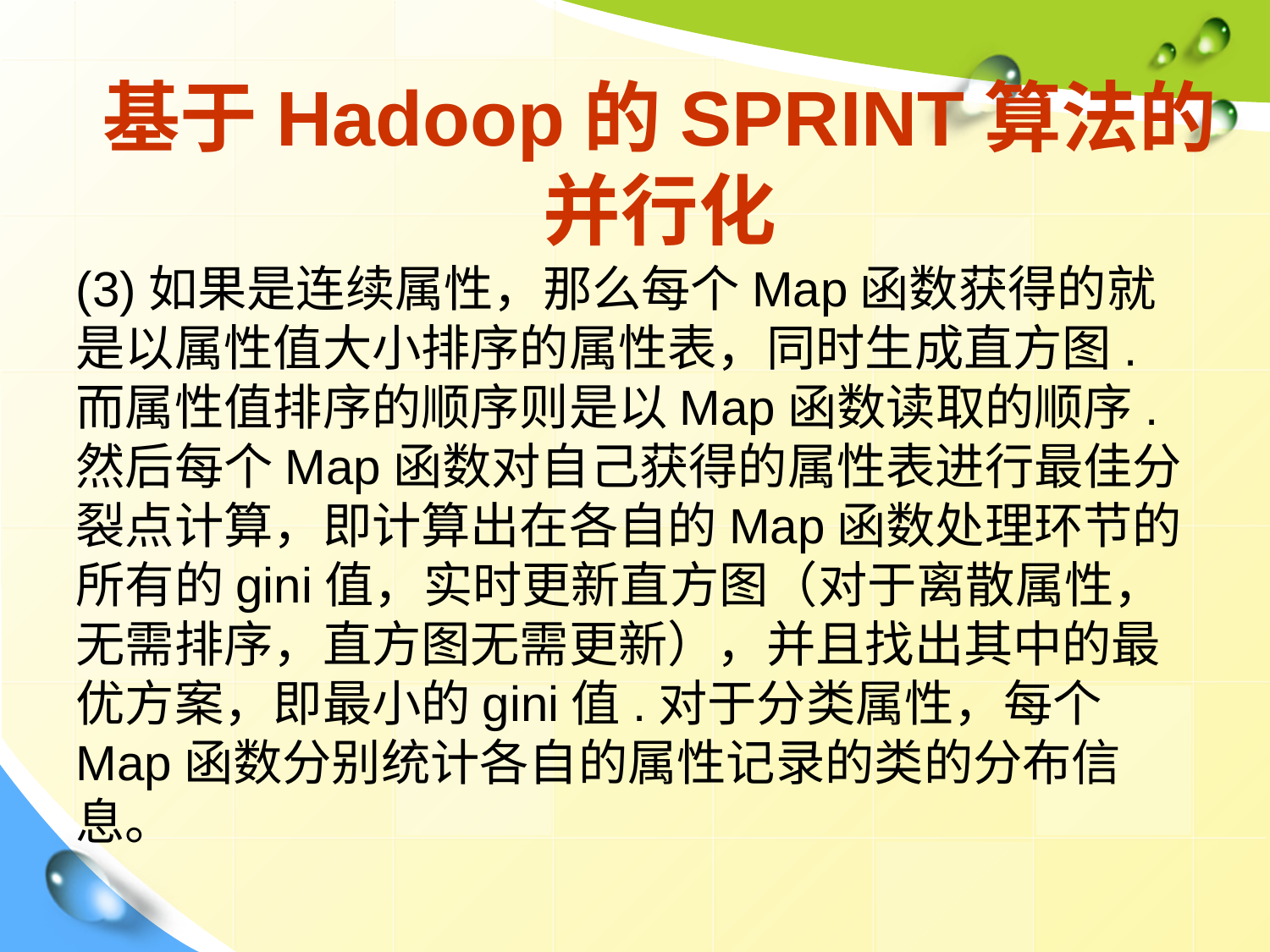

基于Hadoop的SPRINT算法的并行化
(3)如果是连续属性，那么每个Map函数获得的就是以属性值大小排序的属性表，同时生成直方图.而属性值排序的顺序则是以Map函数读取的顺序.然后每个Map函数对自己获得的属性表进行最佳分裂点计算，即计算出在各自的Map函数处理环节的所有的gini值，实时更新直方图（对于离散属性，无需排序，直方图无需更新），并且找出其中的最优方案，即最小的gini值.对于分类属性，每个Map函数分别统计各自的属性记录的类的分布信息。